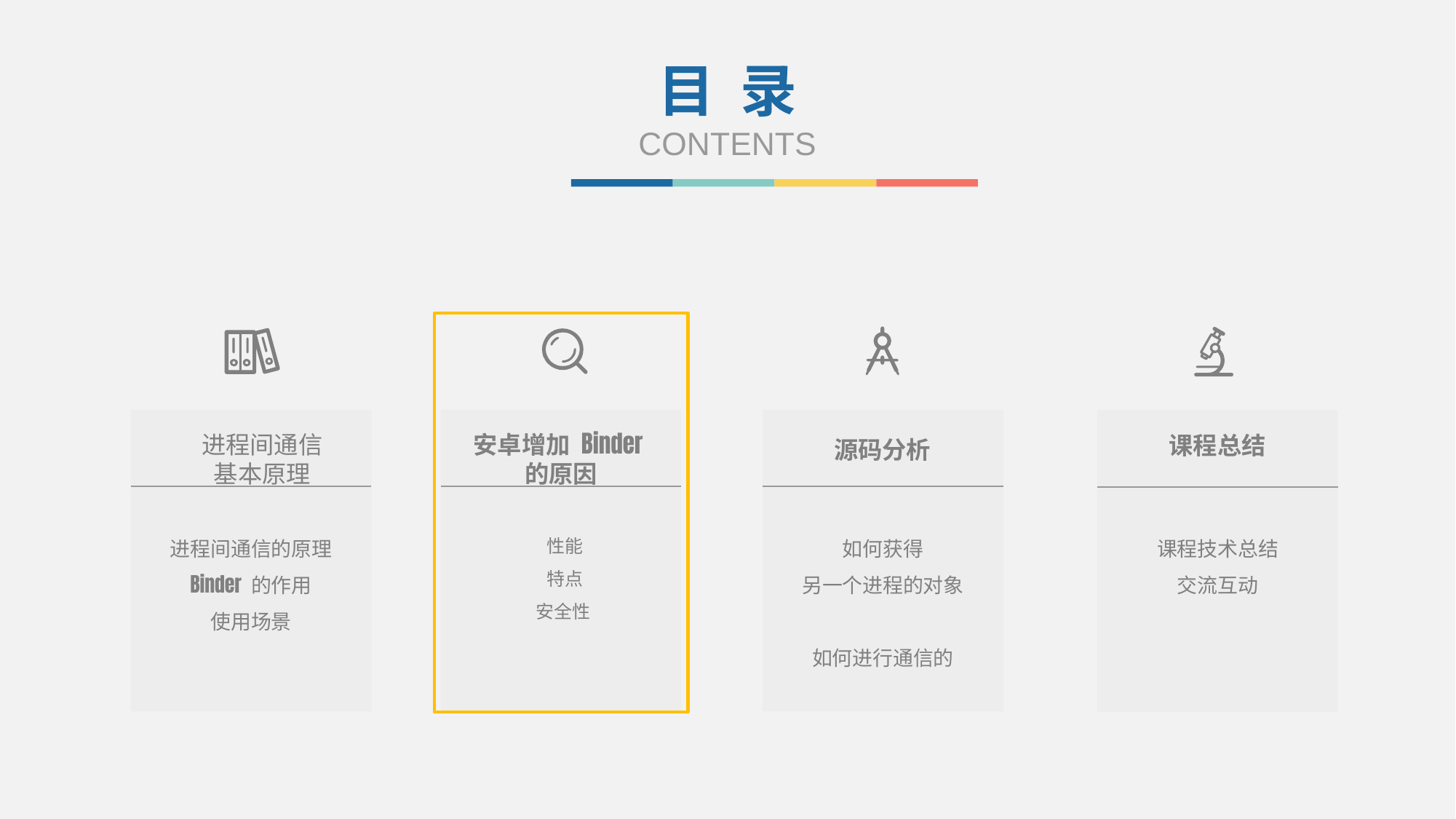

目  录
CONTENTS

进程间通信
基本原理
安卓增加 Binder
的原因
课程总结
源码分析
性能
特点
安全性
如何获得
另一个进程的对象

如何进行通信的
进程间通信的原理
Binder 的作用
使用场景

课程技术总结
交流互动